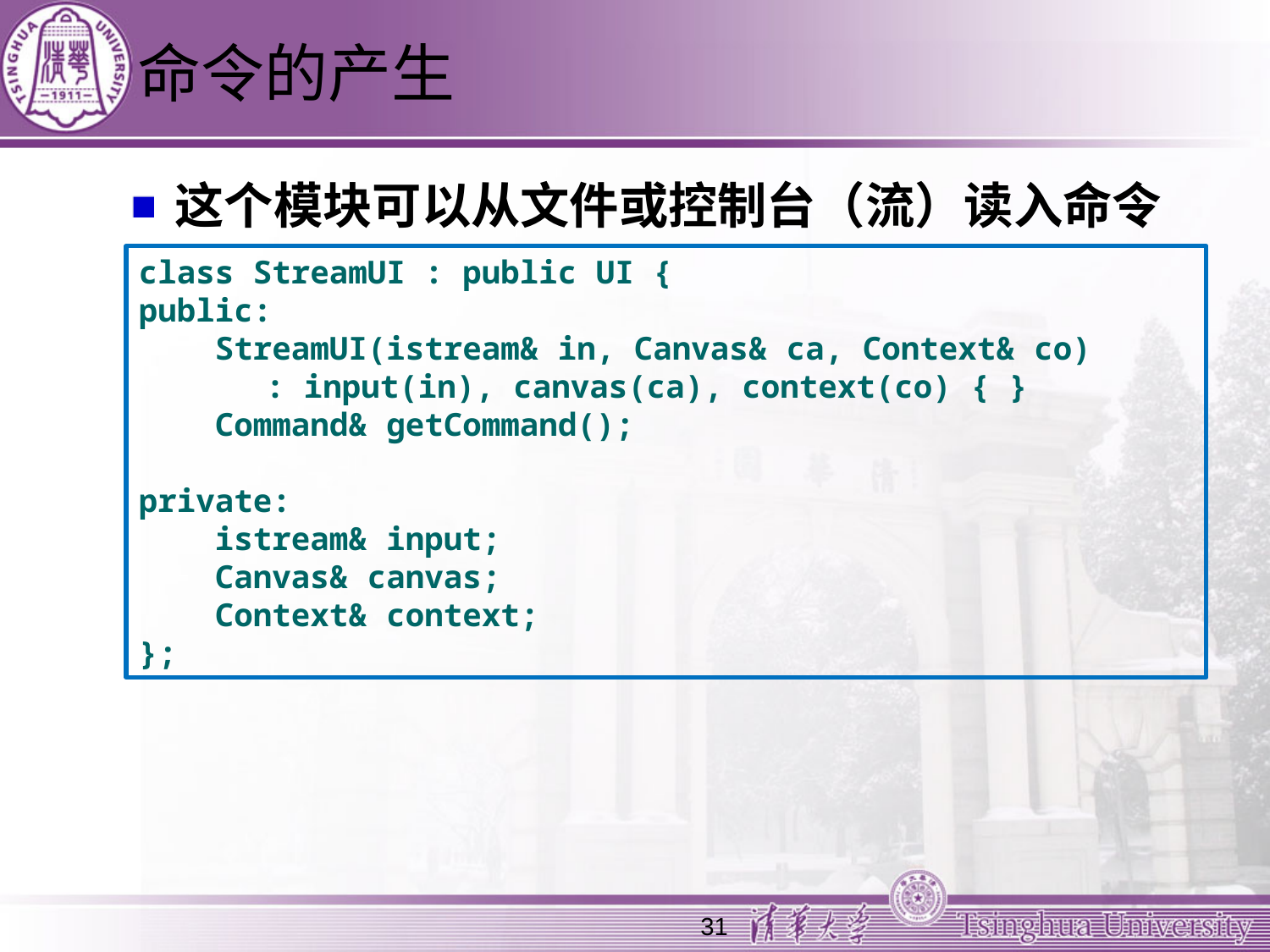

# 命令的产生
这个模块可以从文件或控制台（流）读入命令
class StreamUI : public UI {
public:
    StreamUI(istream& in, Canvas& ca, Context& co)
	: input(in), canvas(ca), context(co) { }
    Command& getCommand();

private:
    istream& input;
    Canvas& canvas;
    Context& context;
};
31